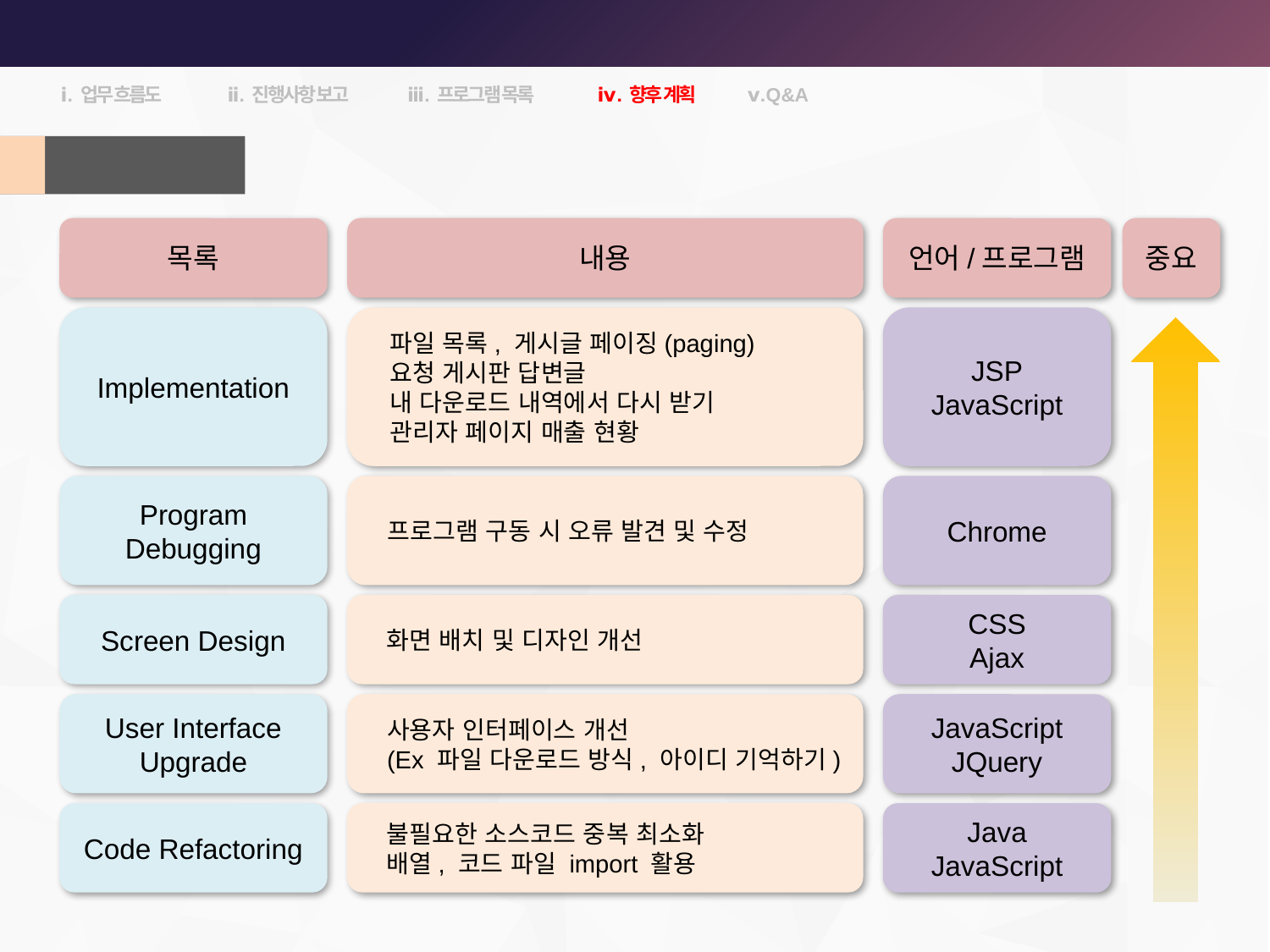

ⅰ. 업무 흐름도
ⅱ. 진행사항 보고
ⅲ. 프로그램 목록
ⅳ. 향후 계획
ⅴ. Q & A

향후 계획
목록
내용
언어/프로그램
중요
Implementation
파일 목록, 게시글 페이징(paging)
요청 게시판 답변글
내 다운로드 내역에서 다시 받기
관리자 페이지 매출 현황
JSP
JavaScript

Program
Debugging
프로그램 구동 시 오류 발견 및 수정
Chrome
Screen Design
화면 배치 및 디자인 개선
CSS
Ajax
User Interface
Upgrade
사용자 인터페이스 개선
(Ex 파일 다운로드 방식, 아이디 기억하기)
JavaScript
JQuery
Code Refactoring
불필요한 소스코드 중복 최소화
배열, 코드 파일 import 활용
Java
JavaScript